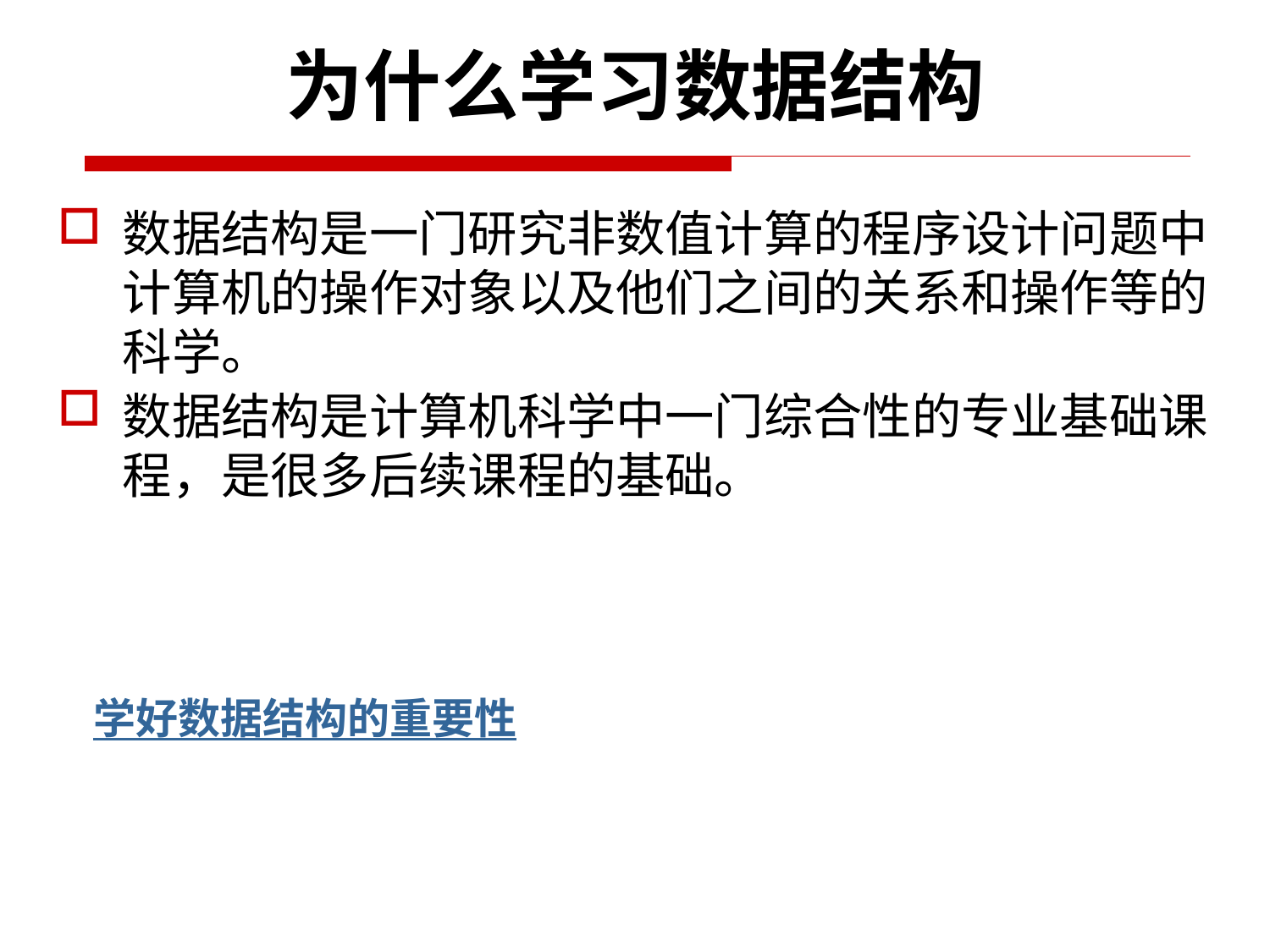

为什么学习数据结构
数据结构是一门研究非数值计算的程序设计问题中计算机的操作对象以及他们之间的关系和操作等的科学。
数据结构是计算机科学中一门综合性的专业基础课程，是很多后续课程的基础。
学好数据结构的重要性